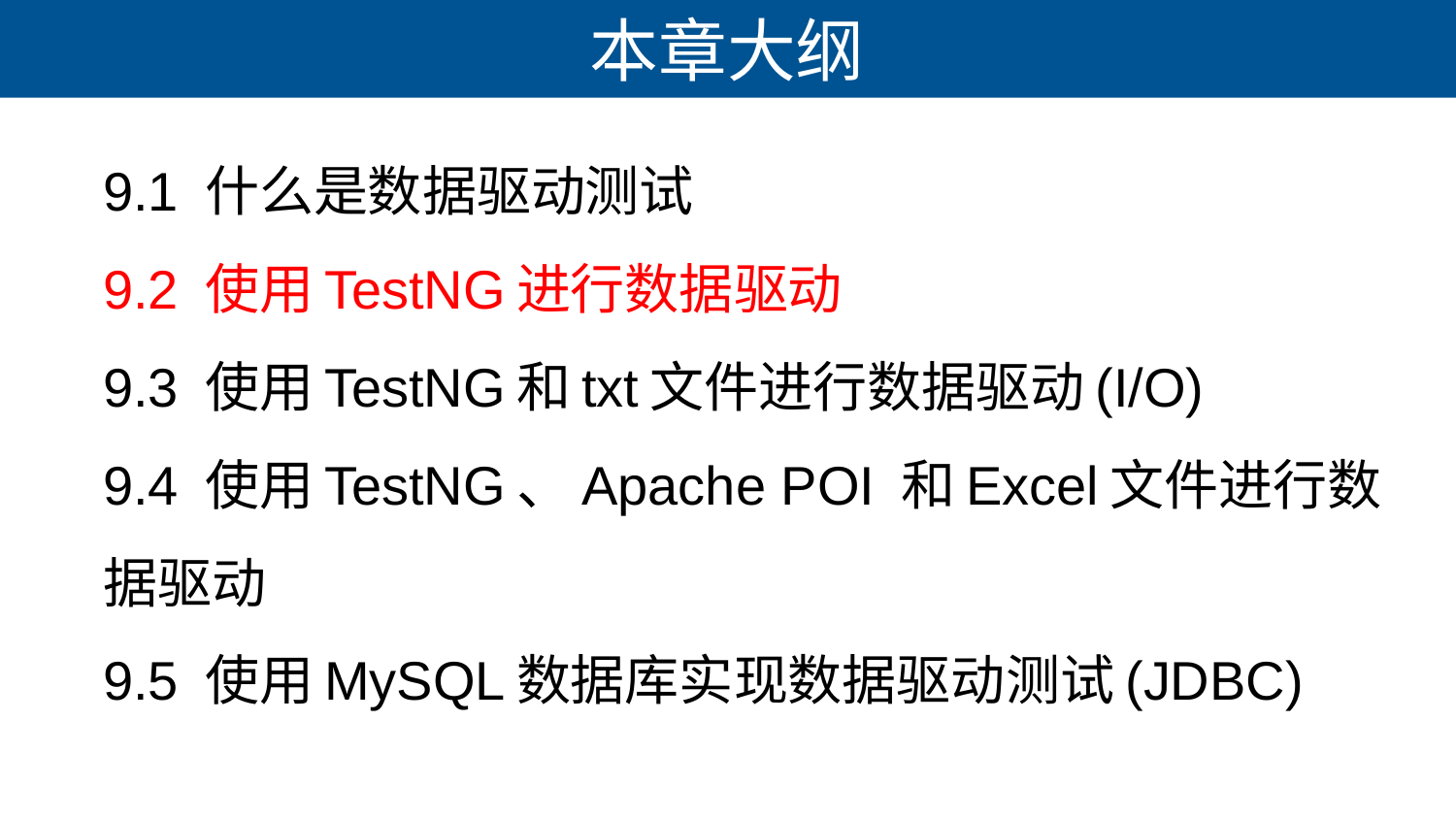

# 本章大纲
9.1 什么是数据驱动测试
9.2 使用TestNG进行数据驱动
9.3 使用TestNG和txt文件进行数据驱动(I/O)
9.4 使用TestNG、Apache POI 和Excel文件进行数据驱动
9.5 使用MySQL数据库实现数据驱动测试(JDBC)